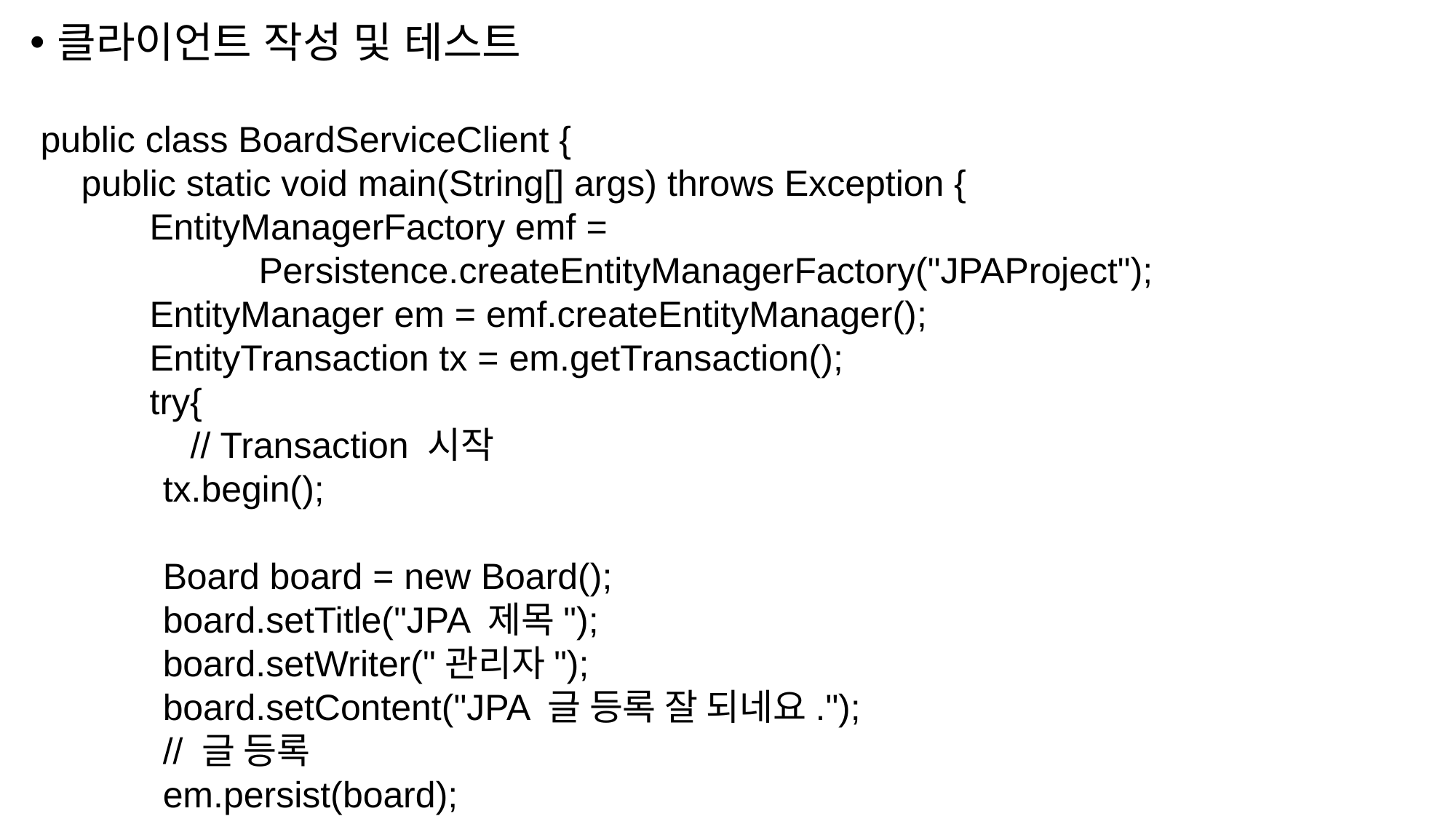

클라이언트 작성 및 테스트
public class BoardServiceClient {
    public static void main(String[] args) throws Exception {
	EntityManagerFactory emf =
		Persistence.createEntityManagerFactory("JPAProject");
	EntityManager em = emf.createEntityManager();
	EntityTransaction tx = em.getTransaction();
	try{
	    // Transaction 시작
            tx.begin();

            Board board = new Board();
            board.setTitle("JPA 제목");
            board.setWriter("관리자");
            board.setContent("JPA 글 등록 잘 되네요.");
            // 글 등록
            em.persist(board);